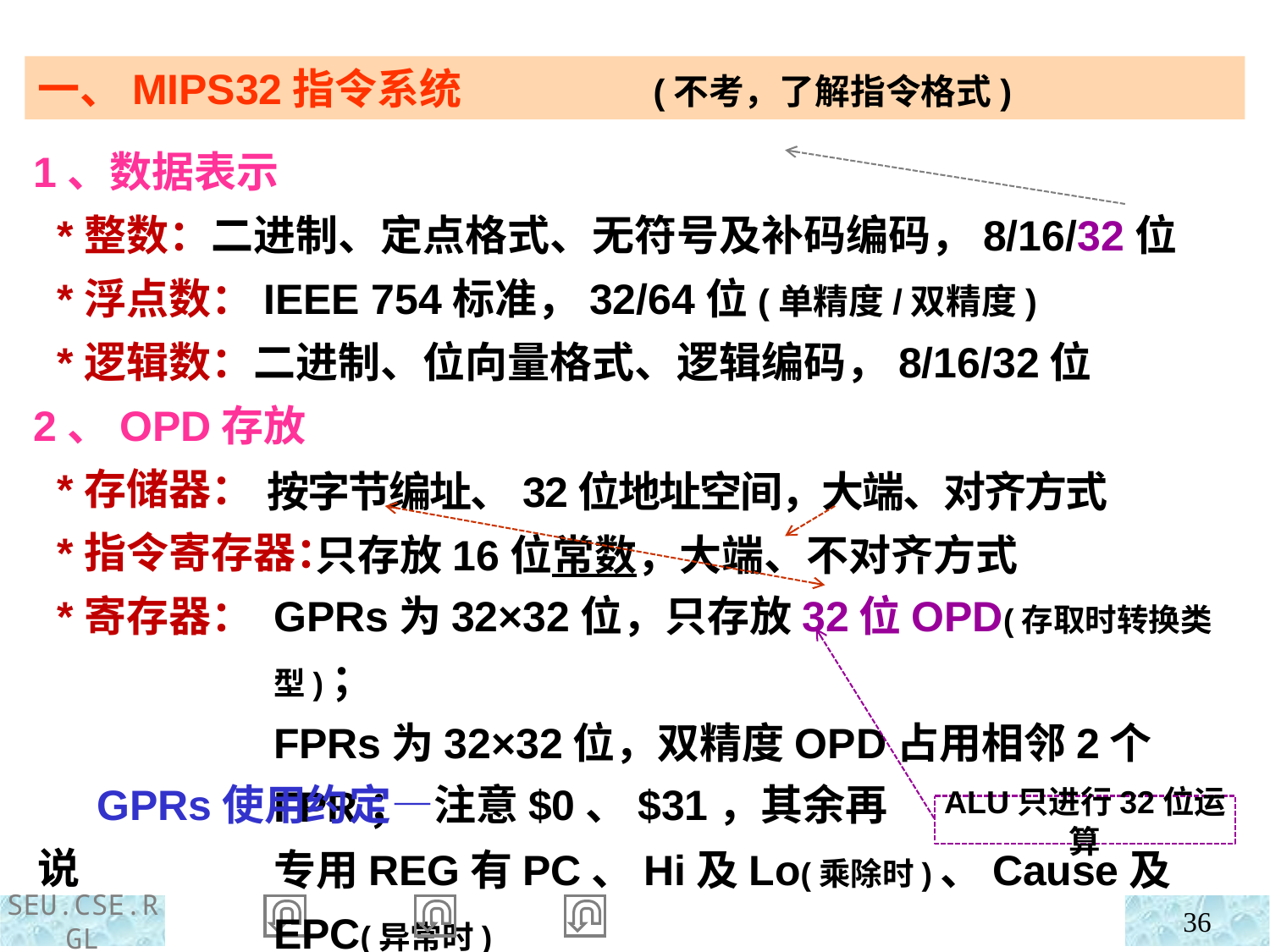

一、MIPS32指令系统                   (不考，了解指令格式)
1、数据表示
  *整数：二进制、定点格式、无符号及补码编码，8/16/32位
  *浮点数：IEEE 754标准，32/64位(单精度/双精度)
  *逻辑数：二进制、位向量格式、逻辑编码，8/16/32位
2、OPD存放
  *存储器：
  *指令寄存器：
  *寄存器：
按字节编址、32位地址空间，大端、对齐方式
    只存放16位常数，大端、不对齐方式
GPRs为32×32位，只存放32位OPD(存取时转换类型)；
FPRs为32×32位，双精度OPD占用相邻2个FPR；
专用REG有PC、Hi及Lo(乘除时)、Cause及EPC(异常时)
     GPRs使用约定—注意$0、$31，其余再说
ALU只进行32位运算

36